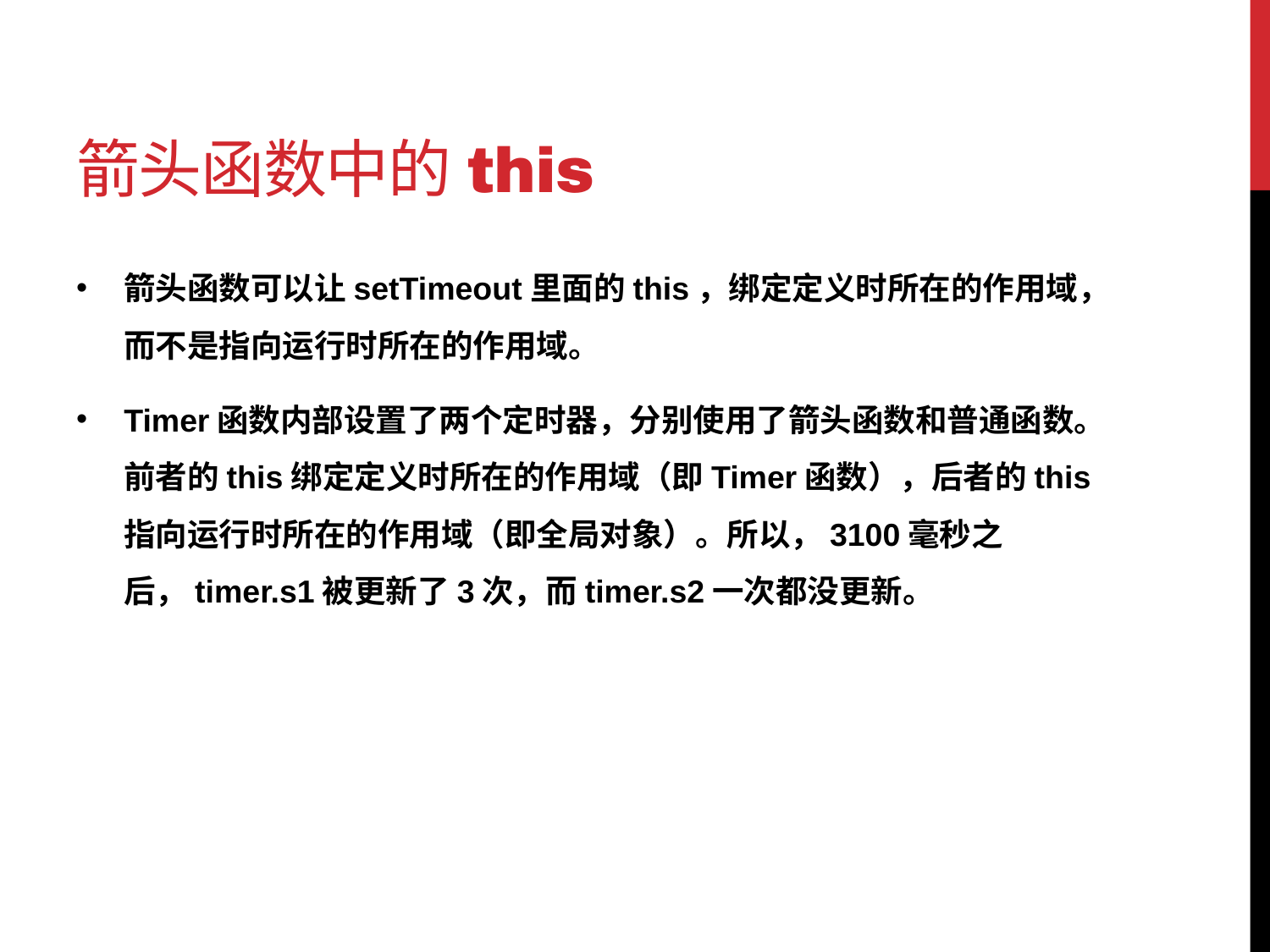

# 箭头函数中的this
箭头函数可以让setTimeout里面的this，绑定定义时所在的作用域，而不是指向运行时所在的作用域。
Timer函数内部设置了两个定时器，分别使用了箭头函数和普通函数。前者的this绑定定义时所在的作用域（即Timer函数），后者的this指向运行时所在的作用域（即全局对象）。所以，3100毫秒之后，timer.s1被更新了3次，而timer.s2一次都没更新。